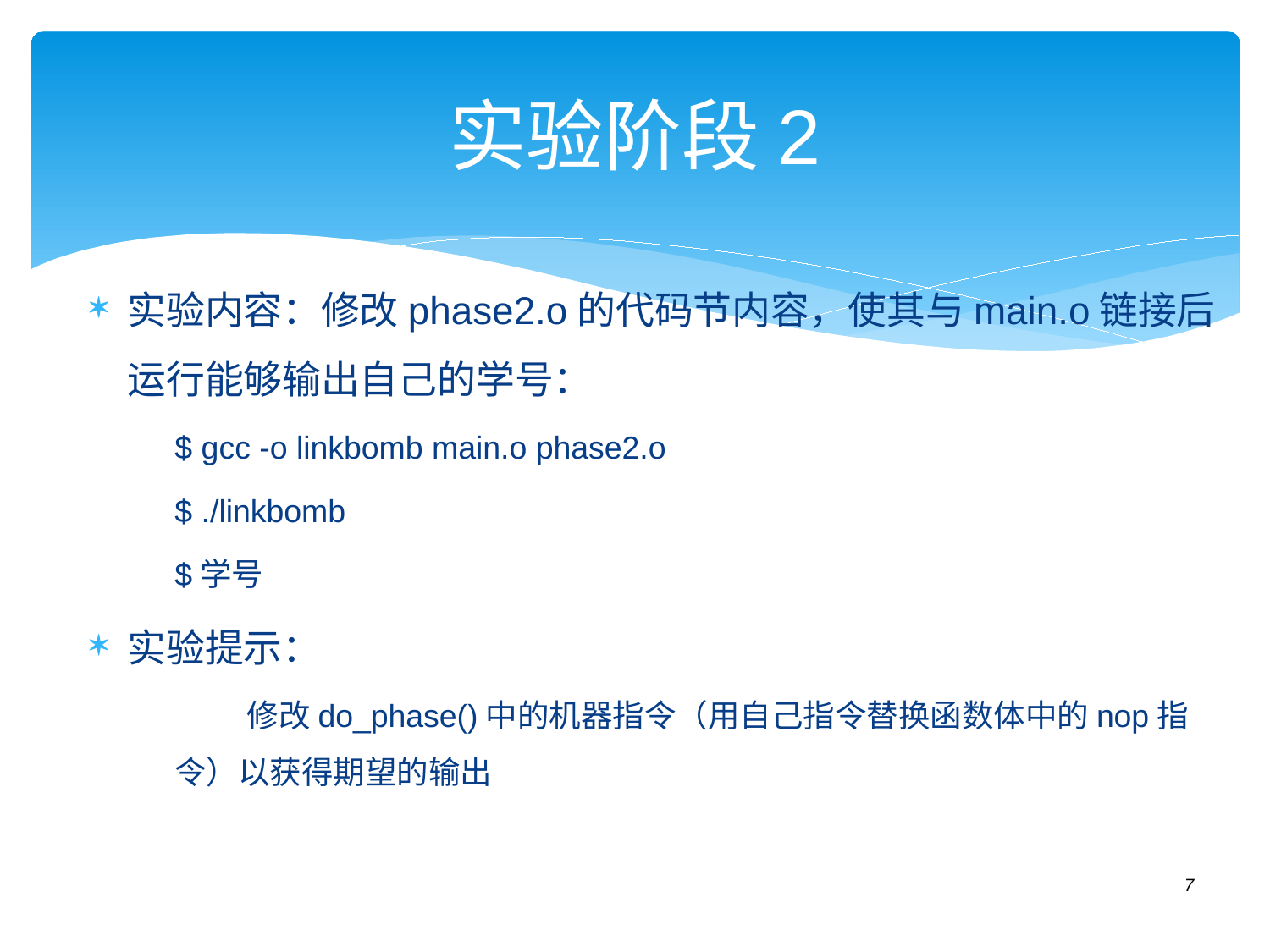

# 实验阶段2
实验内容：修改phase2.o的代码节内容，使其与main.o链接后运行能够输出自己的学号：
$ gcc -o linkbomb main.o phase2.o
$ ./linkbomb
$学号
实验提示：
         修改do_phase()中的机器指令（用自己指令替换函数体中的nop指令）以获得期望的输出
7